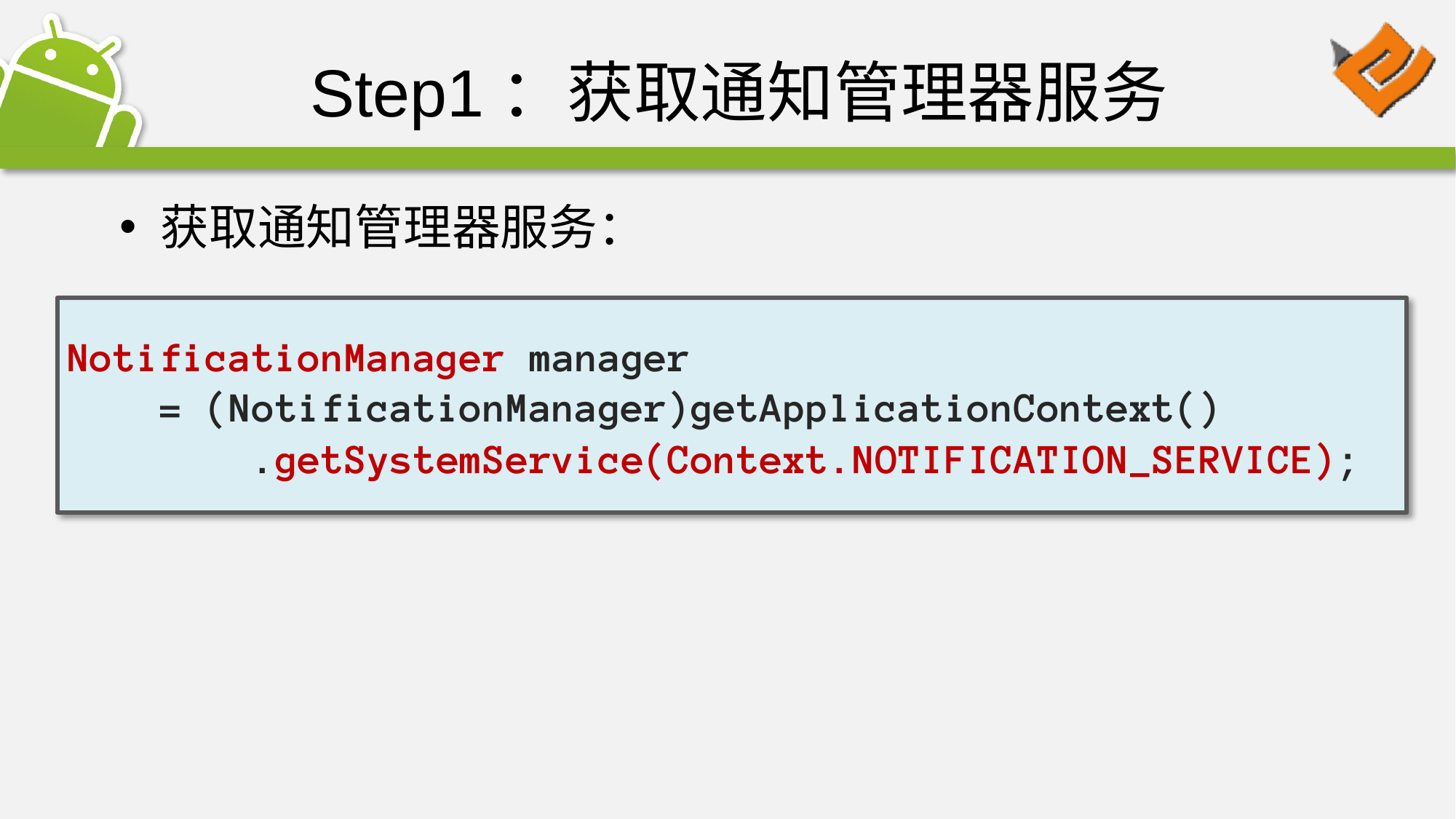

# Step1：获取通知管理器服务
获取通知管理器服务：
NotificationManager manager
    = (NotificationManager)getApplicationContext()
        .getSystemService(Context.NOTIFICATION_SERVICE);